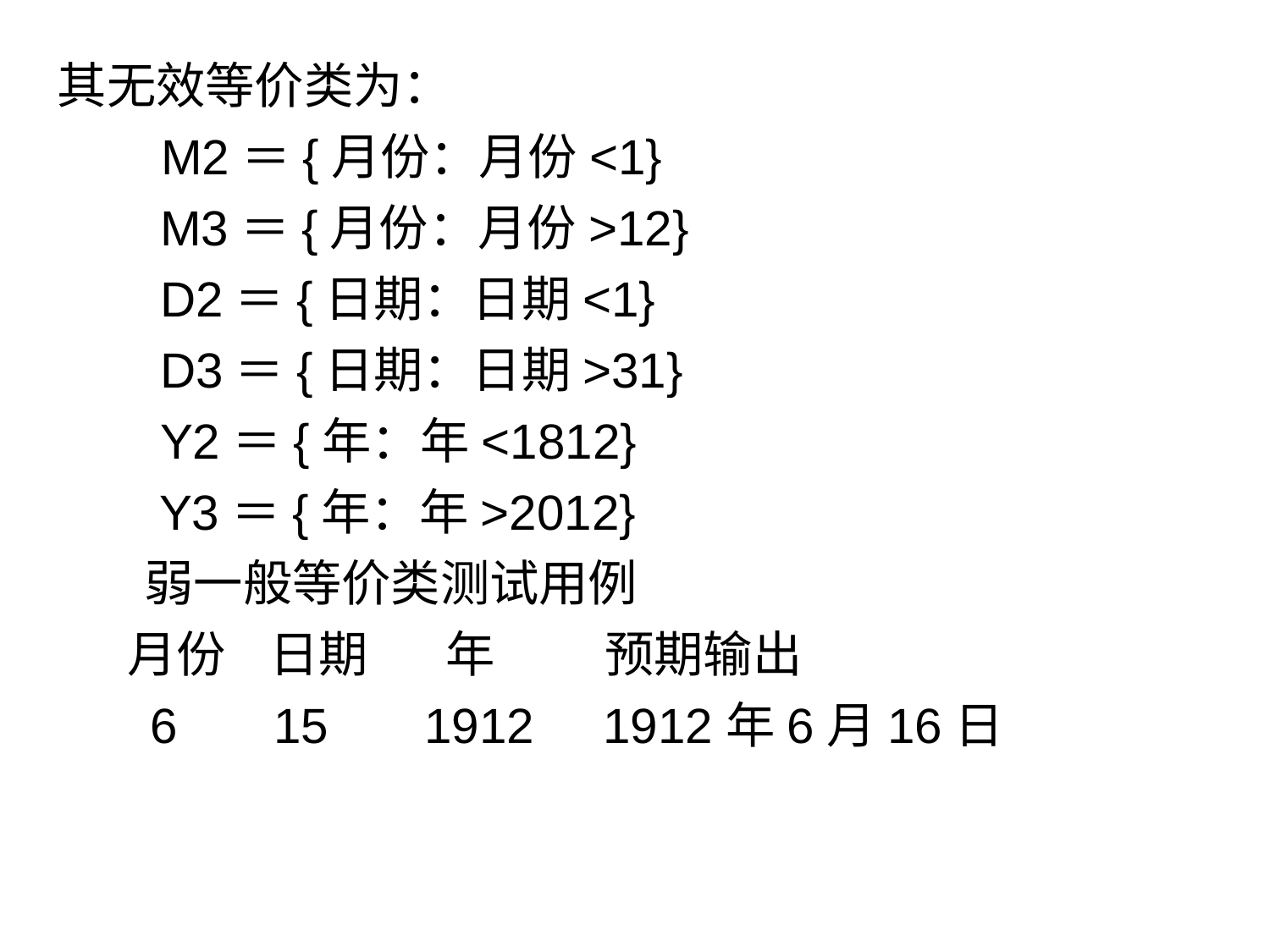

其无效等价类为：
    M2＝{月份：月份<1}
    M3＝{月份：月份>12}
    D2＝{日期：日期<1}
    D3＝{日期：日期>31}
    Y2＝{年：年<1812}
    Y3＝{年：年>2012}
  弱一般等价类测试用例
  月份    日期       年          预期输出
   6       15       1912     1912年6月16日